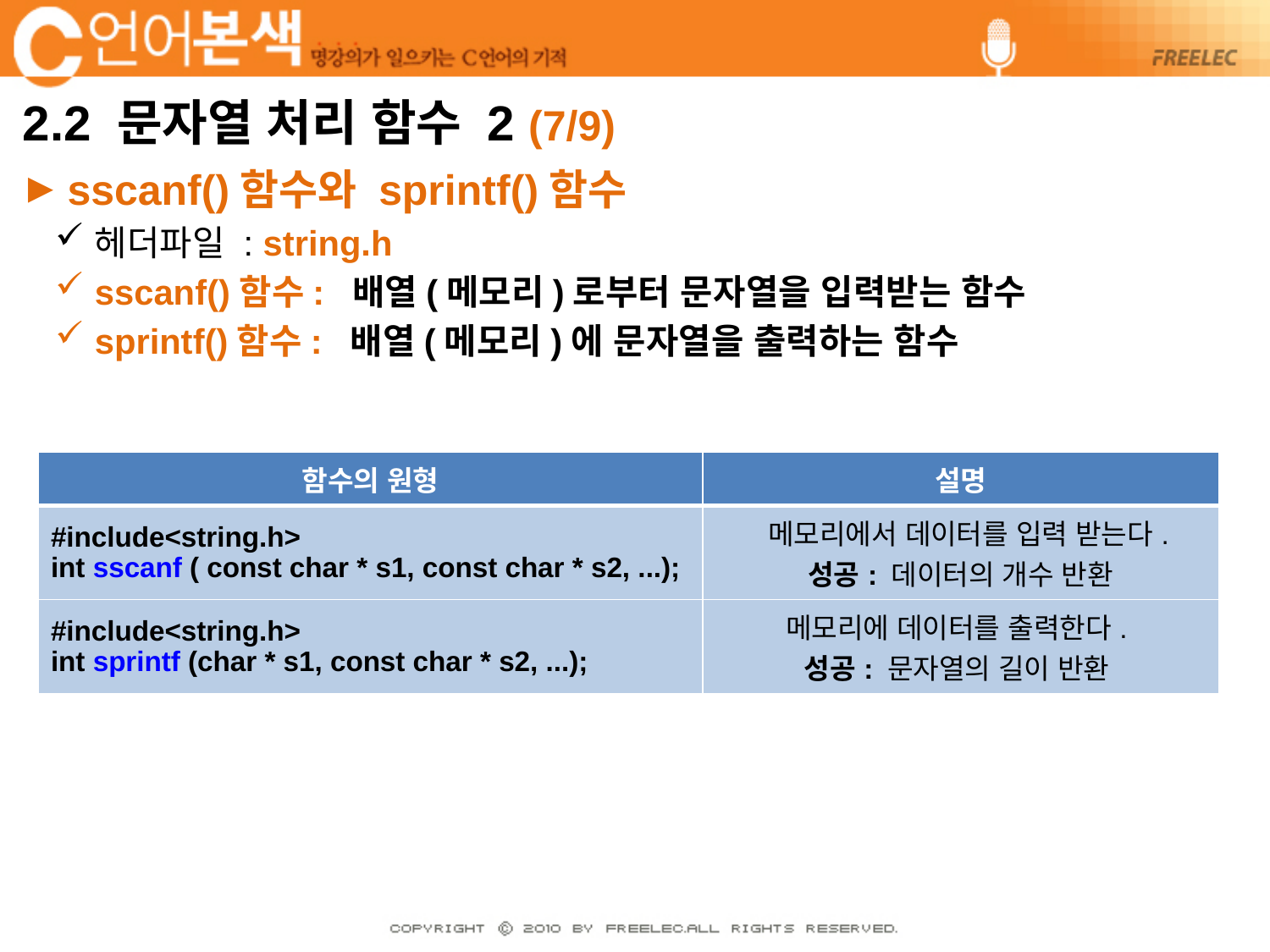

# 2.2 문자열 처리 함수 2 (7/9)
sscanf()함수와 sprintf()함수
헤더파일 : string.h
sscanf()함수:  배열(메모리)로부터 문자열을 입력받는 함수
sprintf()함수:  배열(메모리)에 문자열을 출력하는 함수

| 함수의 원형 | 설명 |
| --- | --- |
| #include<string.h> int sscanf ( const char \* s1, const char \* s2, ...); | 메모리에서 데이터를 입력 받는다. 성공: 데이터의 개수 반환 |
| #include<string.h> int sprintf (char \* s1, const char \* s2, ...); | 메모리에 데이터를 출력한다. 성공: 문자열의 길이 반환 |